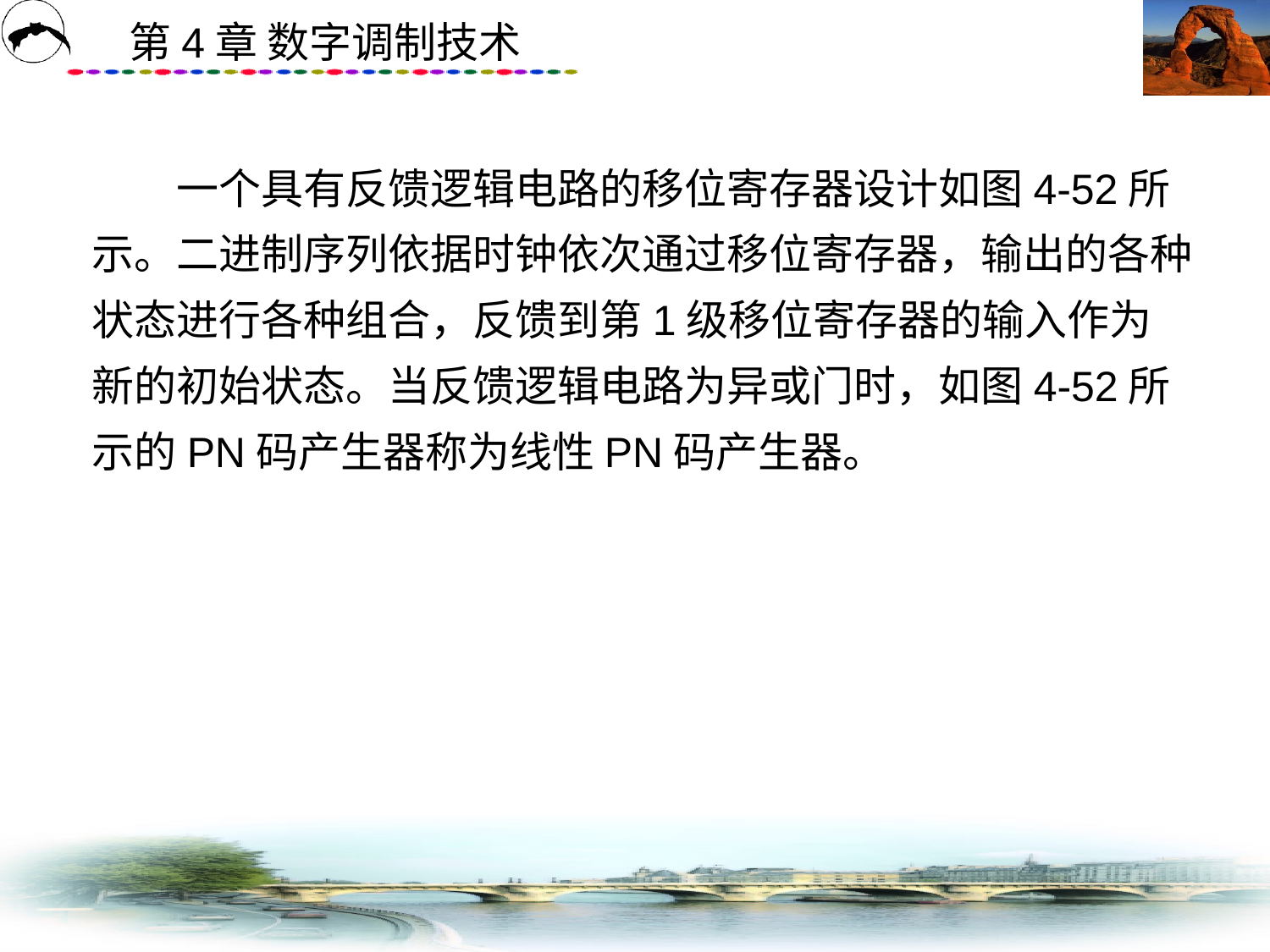

# 一个具有反馈逻辑电路的移位寄存器设计如图4-52所示。二进制序列依据时钟依次通过移位寄存器，输出的各种状态进行各种组合，反馈到第1级移位寄存器的输入作为新的初始状态。当反馈逻辑电路为异或门时，如图4-52所示的PN码产生器称为线性PN码产生器。